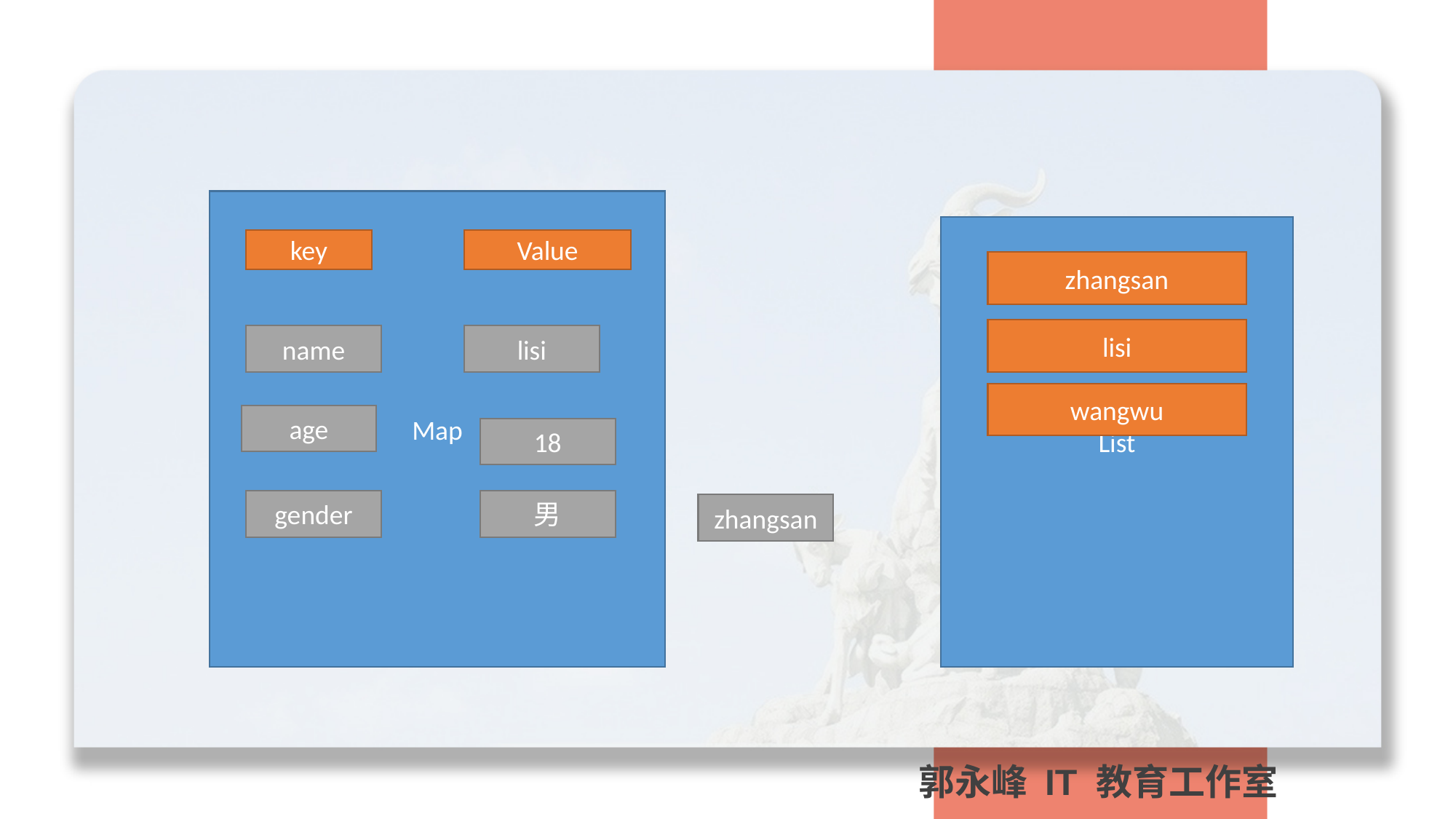

Map
List
key
Value
zhangsan
lisi
name
lisi
wangwu
age
18
gender
男
zhangsan